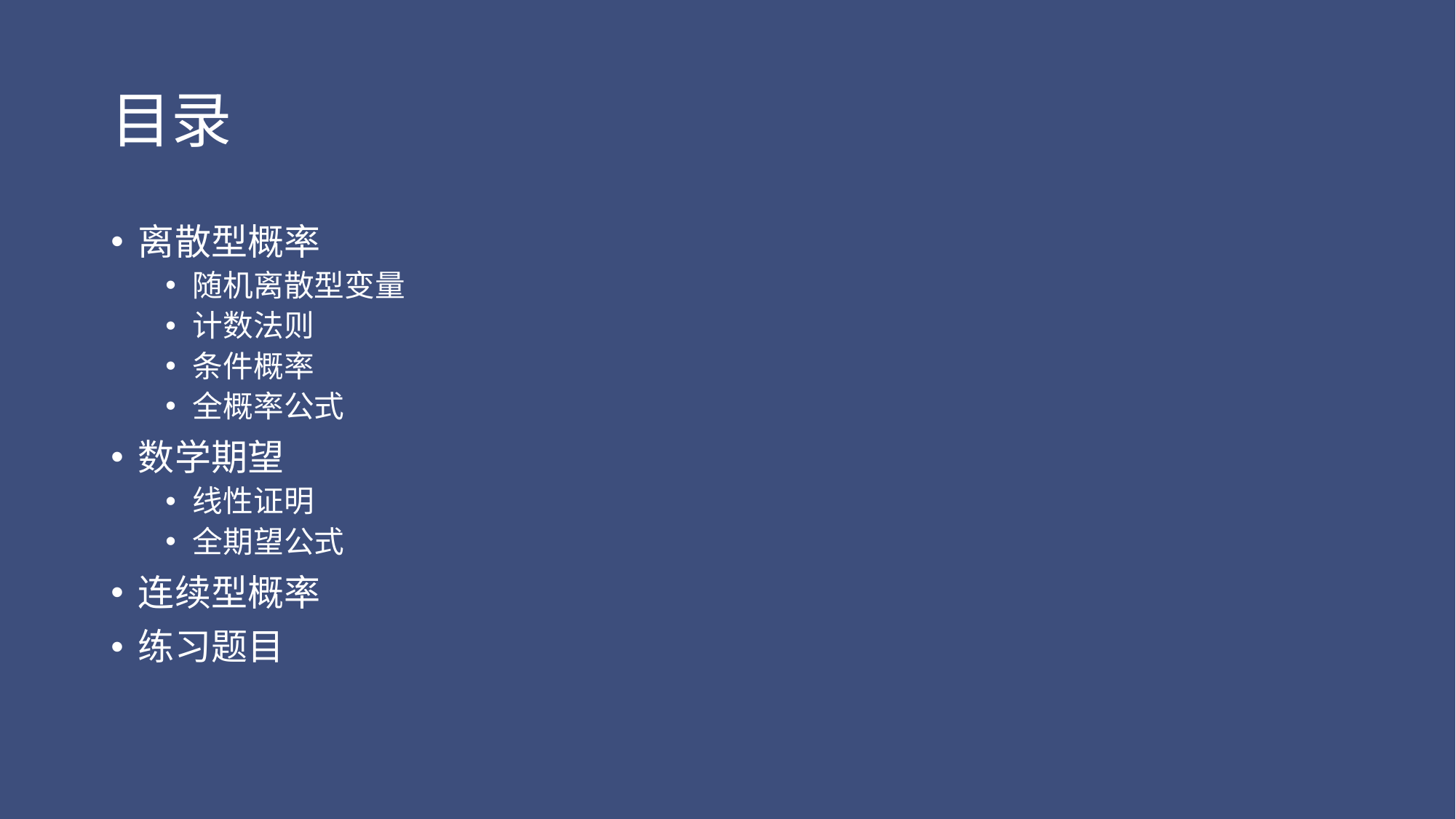

# 目录
离散型概率
随机离散型变量
计数法则
条件概率
全概率公式
数学期望
线性证明
全期望公式
连续型概率
练习题目